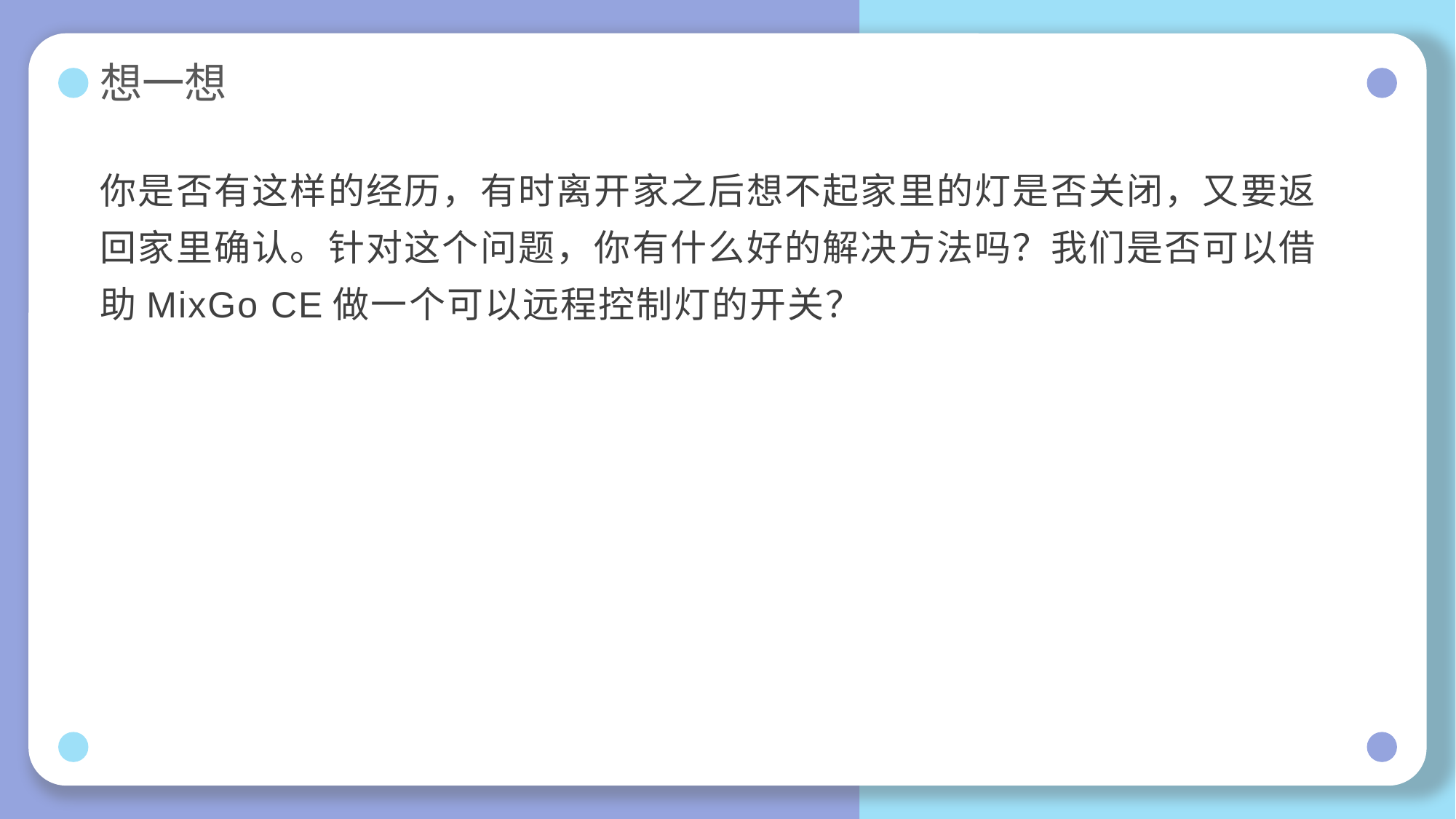

# 想一想
你是否有这样的经历，有时离开家之后想不起家里的灯是否关闭，又要返回家里确认。针对这个问题，你有什么好的解决方法吗？我们是否可以借助MixGo CE做一个可以远程控制灯的开关？